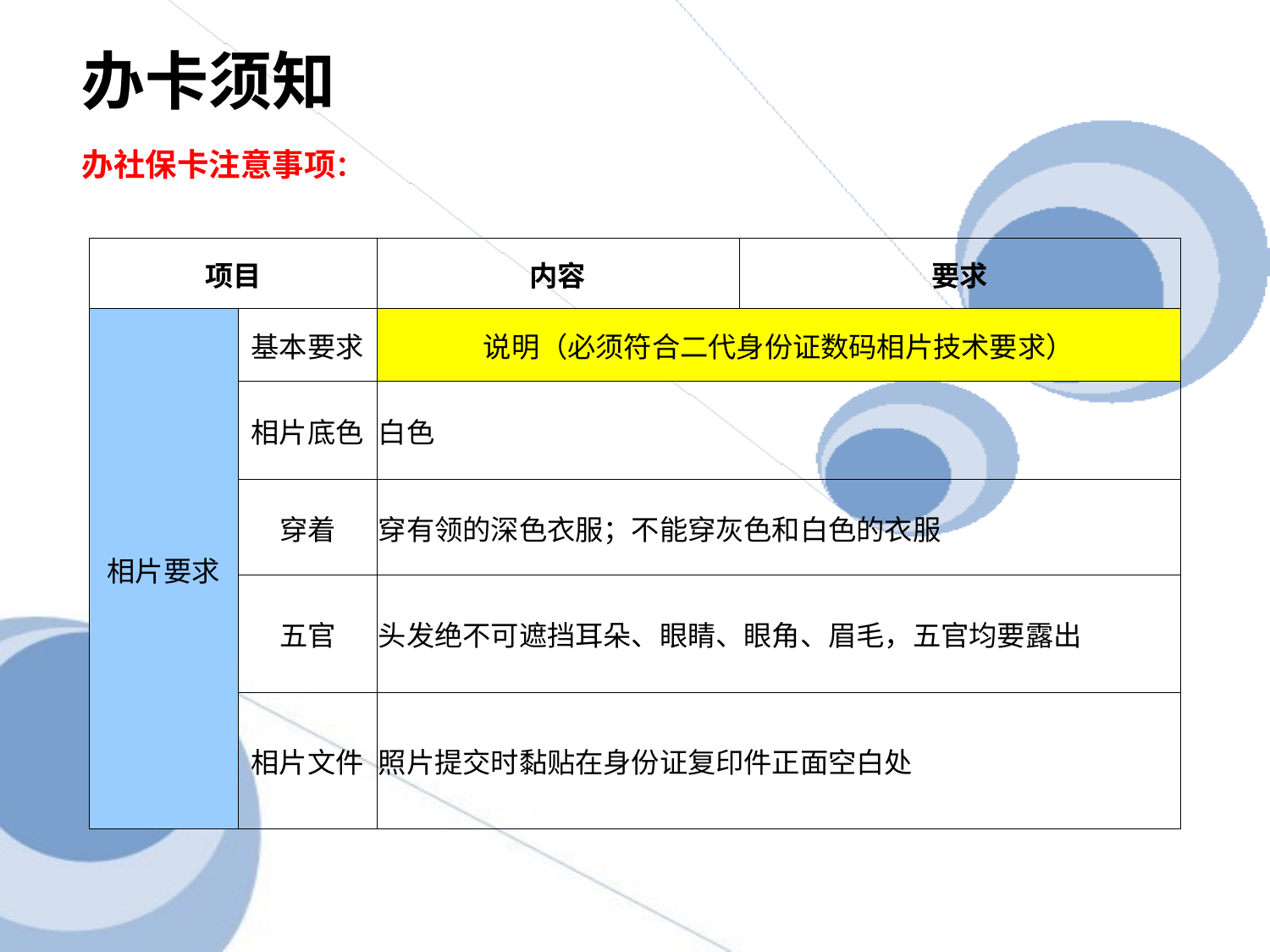

办卡须知
办社保卡注意事项：
| 项目 |  | 内容 | 要求 |
| --- | --- | --- | --- |
| 相片要求 | 基本要求 | 说明（必须符合二代身份证数码相片技术要求） |  |
|  | 相片底色 | 白色 |  |
|  | 穿着 | 穿有领的深色衣服；不能穿灰色和白色的衣服 |  |
|  | 五官 | 头发绝不可遮挡耳朵、眼睛、眼角、眉毛，五官均要露出 |  |
|  | 相片文件 | 照片提交时黏贴在身份证复印件正面空白处 |  |